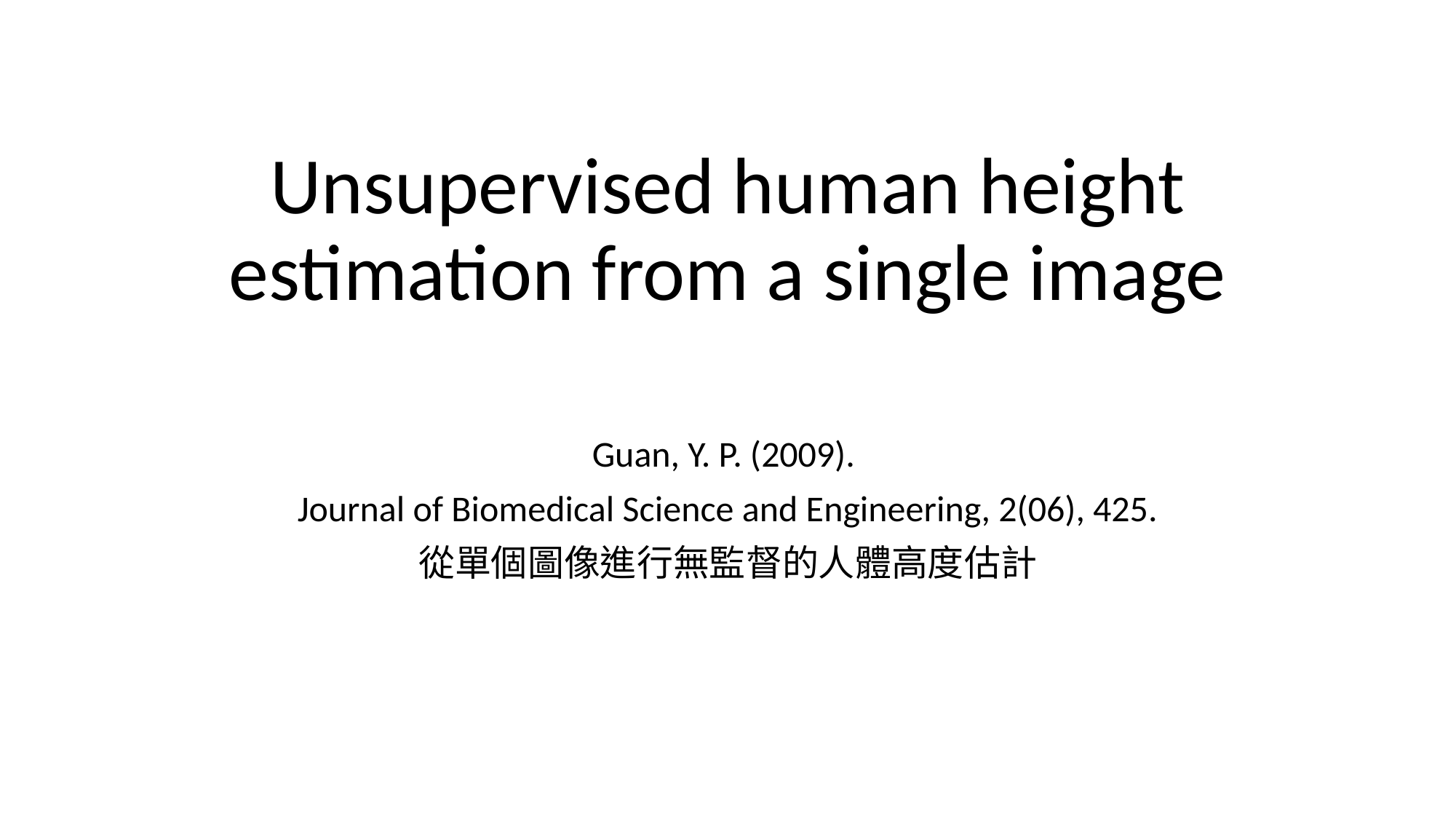

# Unsupervised human height estimation from a single image
Guan, Y. P. (2009).
Journal of Biomedical Science and Engineering, 2(06), 425.
從單個圖像進行無監督的人體高度估計